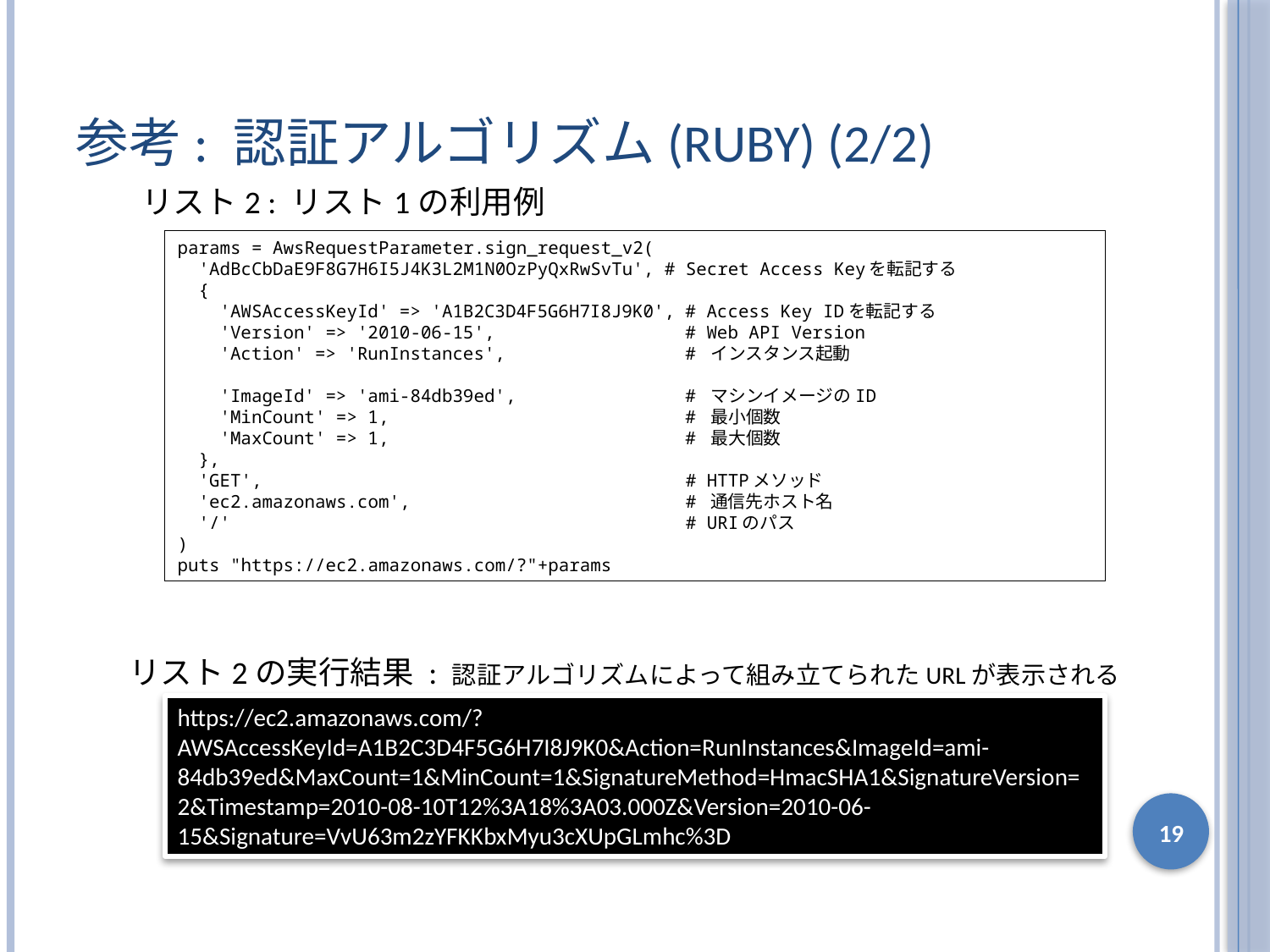

# 参考: 認証アルゴリズム(Ruby) (2/2)
リスト2 : リスト1の利用例
params = AwsRequestParameter.sign_request_v2(
  'AdBcCbDaE9F8G7H6I5J4K3L2M1N0OzPyQxRwSvTu', # Secret Access Keyを転記する
  {
    'AWSAccessKeyId' => 'A1B2C3D4F5G6H7I8J9K0', # Access Key IDを転記する
    'Version' => '2010-06-15',                  # Web API Version
    'Action' => 'RunInstances',                 # インスタンス起動

    'ImageId' => 'ami-84db39ed',                # マシンイメージのID
    'MinCount' => 1,                            # 最小個数
    'MaxCount' => 1,                            # 最大個数
  },
  'GET',                                        # HTTPメソッド
  'ec2.amazonaws.com',                          # 通信先ホスト名
  '/'                                           # URIのパス
)
puts "https://ec2.amazonaws.com/?"+params
リスト2の実行結果 : 認証アルゴリズムによって組み立てられたURLが表示される
https://ec2.amazonaws.com/?AWSAccessKeyId=A1B2C3D4F5G6H7I8J9K0&Action=RunInstances&ImageId=ami-84db39ed&MaxCount=1&MinCount=1&SignatureMethod=HmacSHA1&SignatureVersion=2&Timestamp=2010-08-10T12%3A18%3A03.000Z&Version=2010-06-15&Signature=VvU63m2zYFKKbxMyu3cXUpGLmhc%3D
19